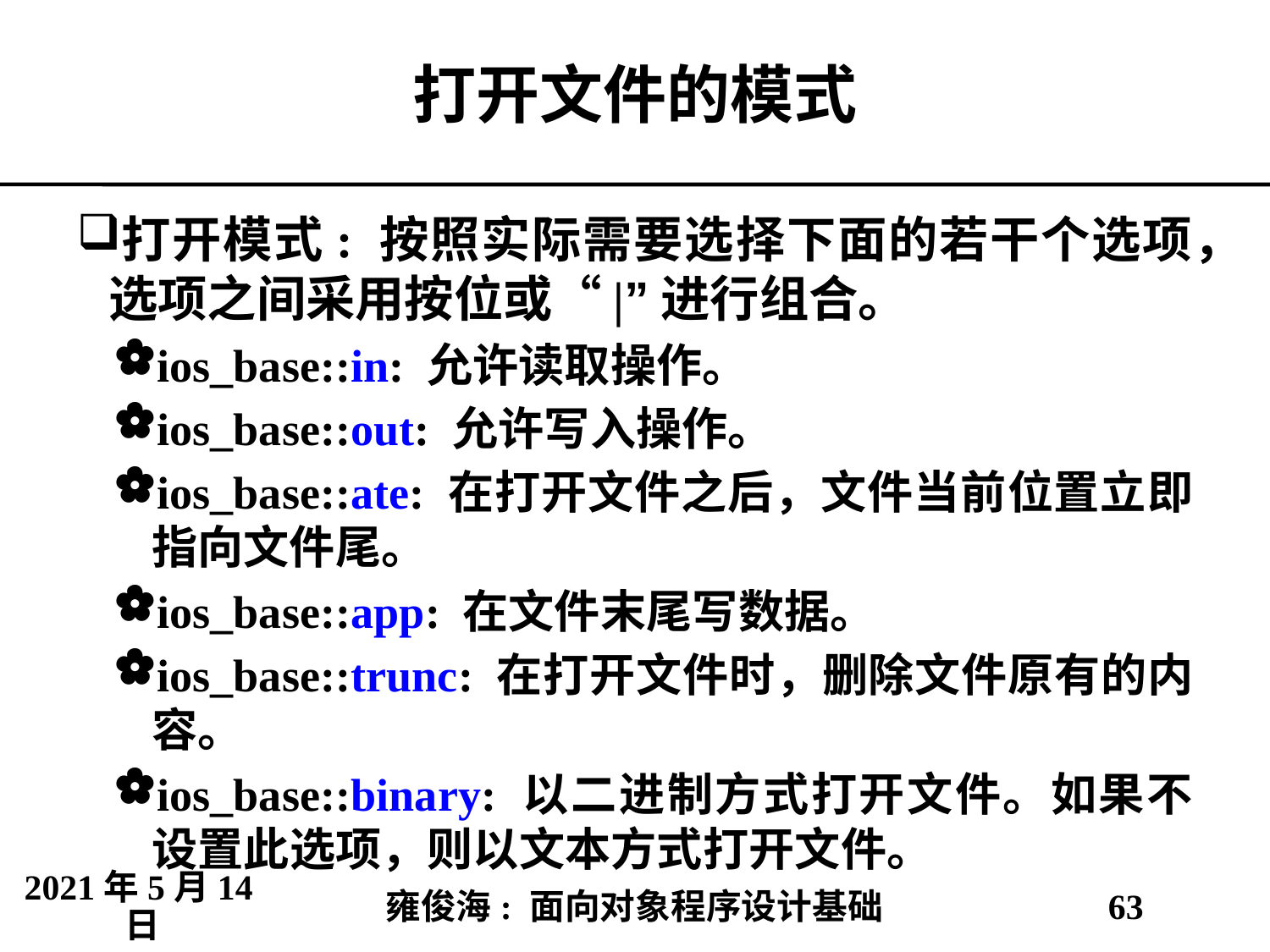

# 打开文件的模式

打开模式: 按照实际需要选择下面的若干个选项，选项之间采用按位或“|”进行组合。
ios_base::in: 允许读取操作。
ios_base::out: 允许写入操作。
ios_base::ate: 在打开文件之后，文件当前位置立即指向文件尾。
ios_base::app: 在文件末尾写数据。
ios_base::trunc: 在打开文件时，删除文件原有的内容。
ios_base::binary: 以二进制方式打开文件。如果不设置此选项，则以文本方式打开文件。
2021年5月14日
雍俊海: 面向对象程序设计基础
63